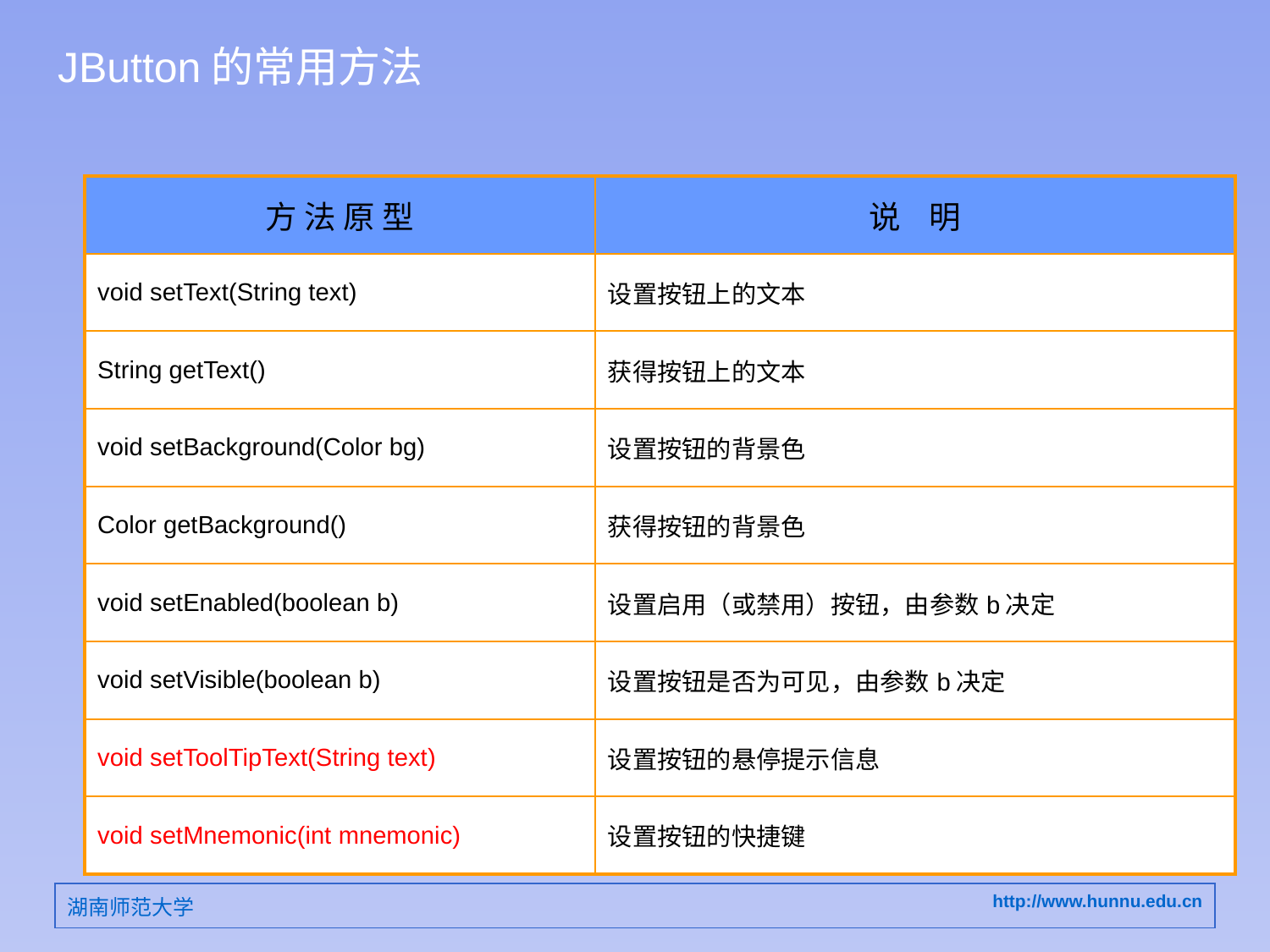

# JButton的常用方法
| 方 法 原 型 | 说 明 |
| --- | --- |
| void setText(String text) | 设置按钮上的文本 |
| String getText() | 获得按钮上的文本 |
| void setBackground(Color bg) | 设置按钮的背景色 |
| Color getBackground() | 获得按钮的背景色 |
| void setEnabled(boolean b) | 设置启用（或禁用）按钮，由参数b决定 |
| void setVisible(boolean b) | 设置按钮是否为可见，由参数b决定 |
| void setToolTipText(String text) | 设置按钮的悬停提示信息 |
| void setMnemonic(int mnemonic) | 设置按钮的快捷键 |